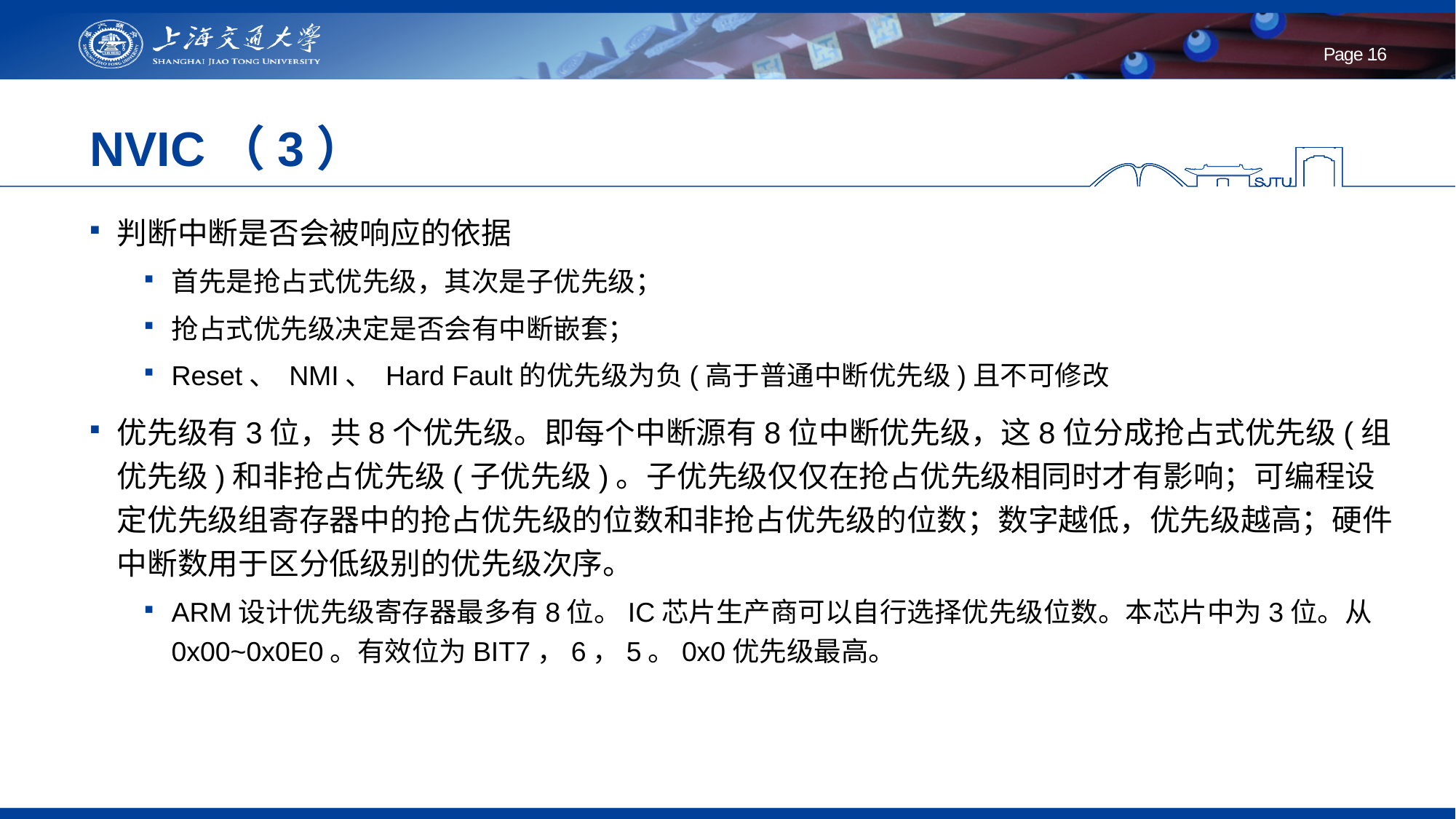

# NVIC（3）
判断中断是否会被响应的依据
首先是抢占式优先级，其次是子优先级；
抢占式优先级决定是否会有中断嵌套；
Reset、 NMI、 Hard Fault的优先级为负(高于普通中断优先级)且不可修改
优先级有3位，共8个优先级。即每个中断源有8位中断优先级，这8位分成抢占式优先级(组优先级)和非抢占优先级(子优先级)。子优先级仅仅在抢占优先级相同时才有影响；可编程设定优先级组寄存器中的抢占优先级的位数和非抢占优先级的位数；数字越低，优先级越高；硬件中断数用于区分低级别的优先级次序。
ARM设计优先级寄存器最多有8位。IC芯片生产商可以自行选择优先级位数。本芯片中为3位。从0x00~0x0E0。有效位为BIT7，6，5。0x0优先级最高。